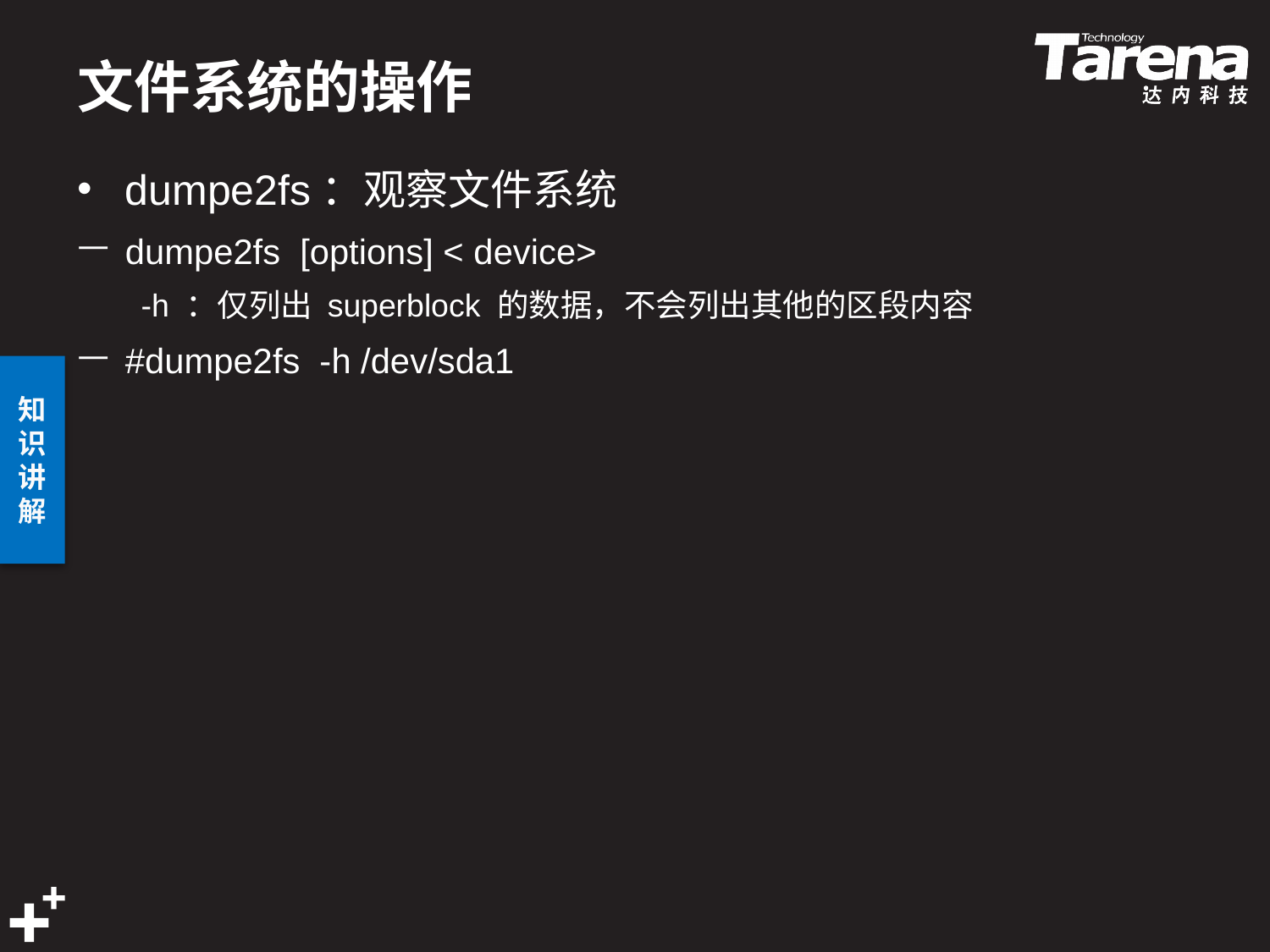

# 文件系统的操作
dumpe2fs：观察文件系统
dumpe2fs  [options] < device>
-h ：仅列出 superblock 的数据，不会列出其他的区段内容
#dumpe2fs  -h /dev/sda1